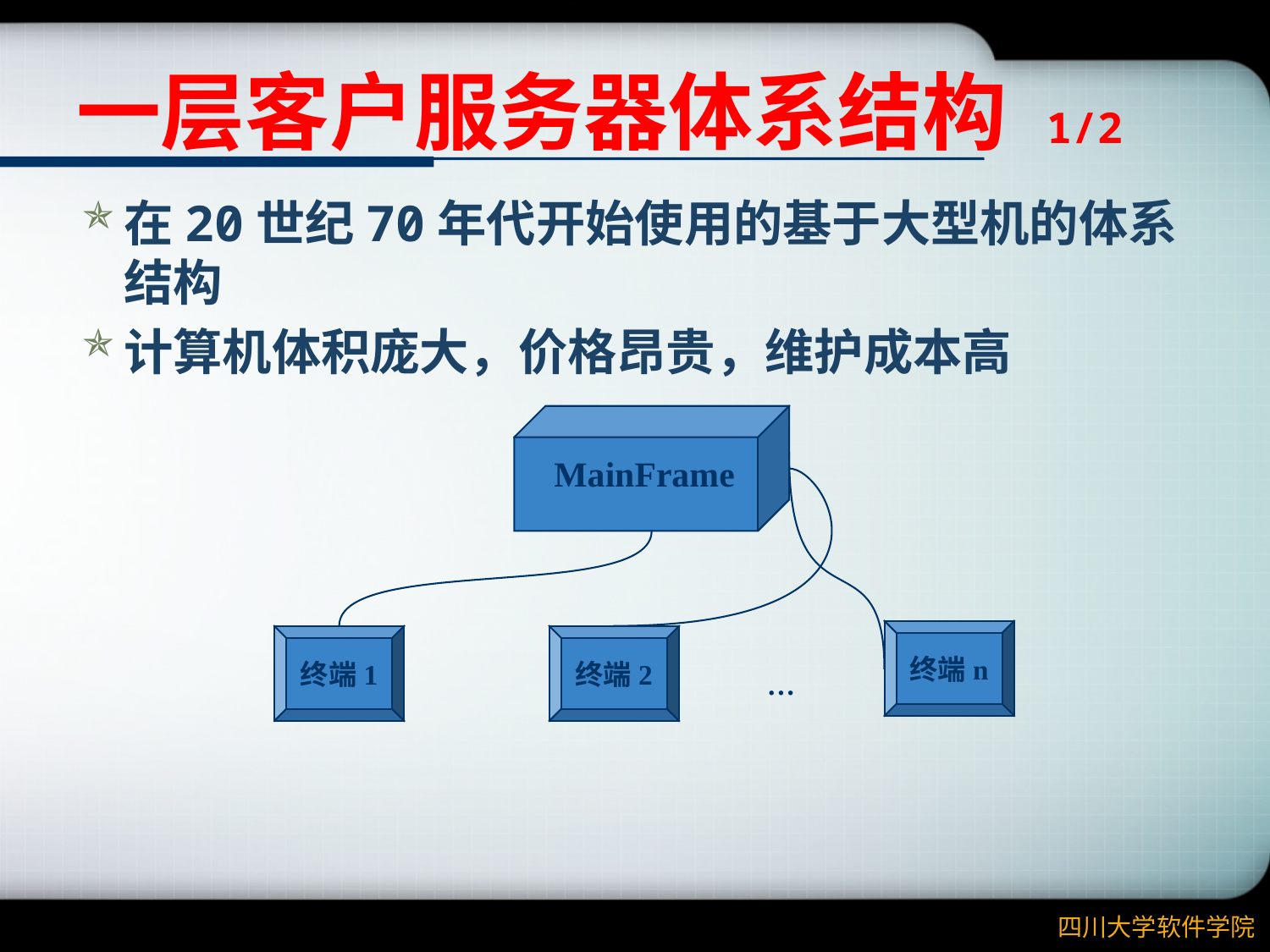

# 一层客户服务器体系结构 1/2
在20世纪70年代开始使用的基于大型机的体系结构
计算机体积庞大，价格昂贵，维护成本高

MainFrame
终端n
终端1
终端2
…